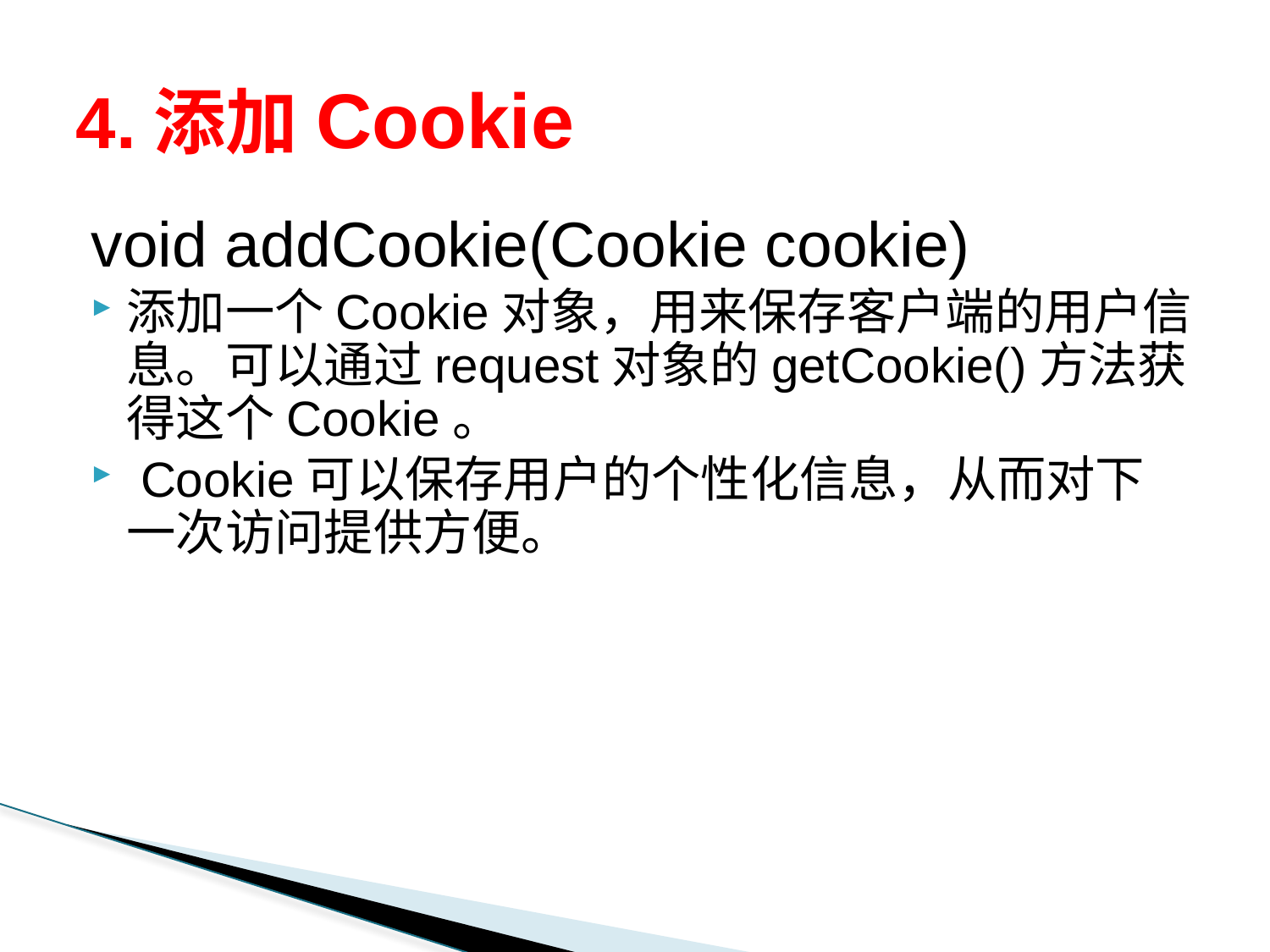

# 4.添加Cookie
void addCookie(Cookie cookie)
添加一个Cookie对象，用来保存客户端的用户信息。可以通过request对象的getCookie()方法获得这个Cookie。
 Cookie可以保存用户的个性化信息，从而对下一次访问提供方便。

28